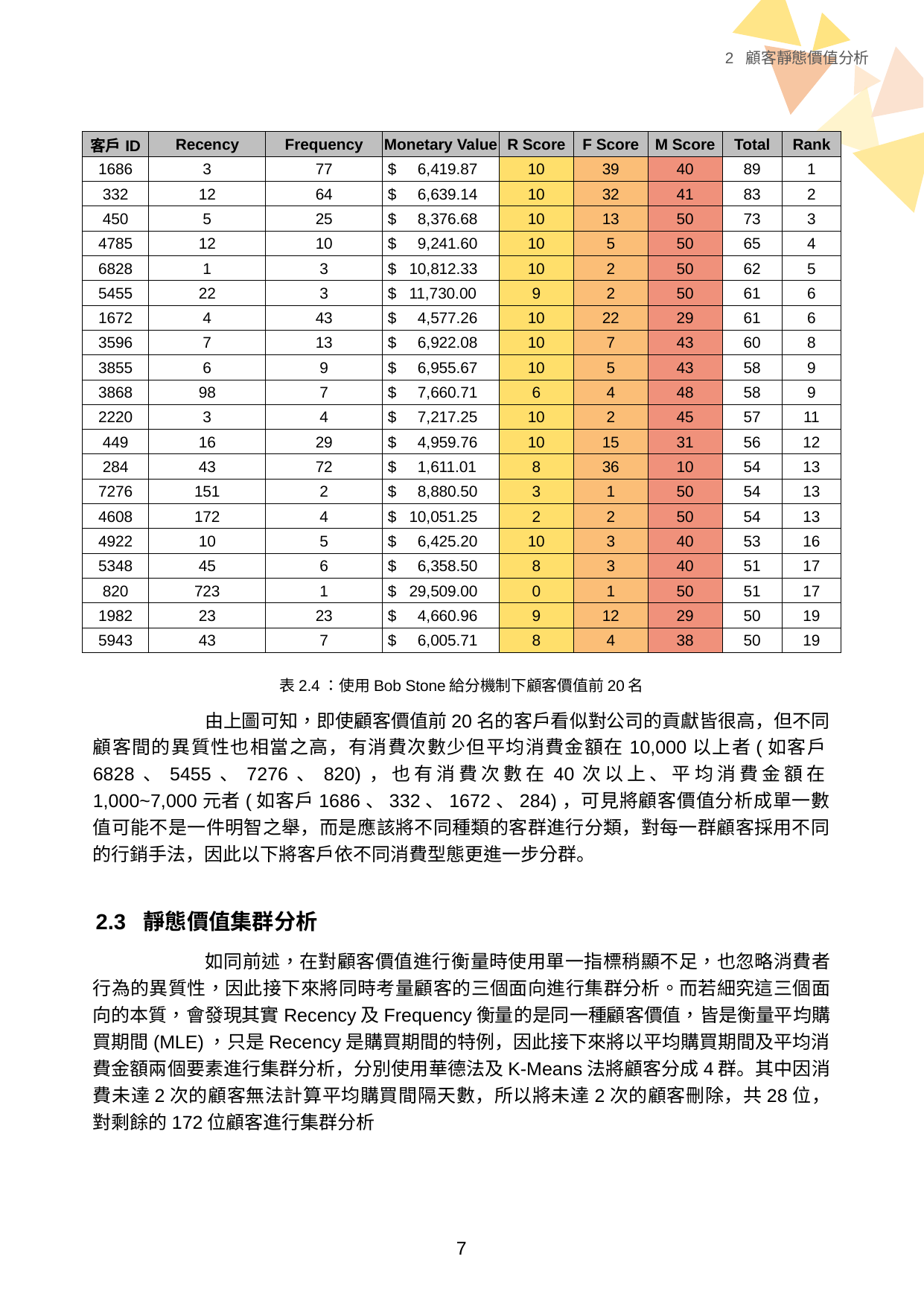

| 客戶ID | Recency | Frequency | Monetary Value | R Score | F Score | M Score | Total | Rank |
| --- | --- | --- | --- | --- | --- | --- | --- | --- |
| 1686 | 3 | 77 | $ 6,419.87 | 10 | 39 | 40 | 89 | 1 |
| 332 | 12 | 64 | $ 6,639.14 | 10 | 32 | 41 | 83 | 2 |
| 450 | 5 | 25 | $ 8,376.68 | 10 | 13 | 50 | 73 | 3 |
| 4785 | 12 | 10 | $ 9,241.60 | 10 | 5 | 50 | 65 | 4 |
| 6828 | 1 | 3 | $ 10,812.33 | 10 | 2 | 50 | 62 | 5 |
| 5455 | 22 | 3 | $ 11,730.00 | 9 | 2 | 50 | 61 | 6 |
| 1672 | 4 | 43 | $ 4,577.26 | 10 | 22 | 29 | 61 | 6 |
| 3596 | 7 | 13 | $ 6,922.08 | 10 | 7 | 43 | 60 | 8 |
| 3855 | 6 | 9 | $ 6,955.67 | 10 | 5 | 43 | 58 | 9 |
| 3868 | 98 | 7 | $ 7,660.71 | 6 | 4 | 48 | 58 | 9 |
| 2220 | 3 | 4 | $ 7,217.25 | 10 | 2 | 45 | 57 | 11 |
| 449 | 16 | 29 | $ 4,959.76 | 10 | 15 | 31 | 56 | 12 |
| 284 | 43 | 72 | $ 1,611.01 | 8 | 36 | 10 | 54 | 13 |
| 7276 | 151 | 2 | $ 8,880.50 | 3 | 1 | 50 | 54 | 13 |
| 4608 | 172 | 4 | $ 10,051.25 | 2 | 2 | 50 | 54 | 13 |
| 4922 | 10 | 5 | $ 6,425.20 | 10 | 3 | 40 | 53 | 16 |
| 5348 | 45 | 6 | $ 6,358.50 | 8 | 3 | 40 | 51 | 17 |
| 820 | 723 | 1 | $ 29,509.00 | 0 | 1 | 50 | 51 | 17 |
| 1982 | 23 | 23 | $ 4,660.96 | 9 | 12 | 29 | 50 | 19 |
| 5943 | 43 | 7 | $ 6,005.71 | 8 | 4 | 38 | 50 | 19 |
表2.4：使用Bob Stone給分機制下顧客價值前20名
	由上圖可知，即使顧客價值前20名的客戶看似對公司的貢獻皆很高，但不同顧客間的異質性也相當之高，有消費次數少但平均消費金額在10,000以上者(如客戶6828、5455、7276、820)，也有消費次數在40次以上、平均消費金額在1,000~7,000元者(如客戶1686、332、1672、284)，可見將顧客價值分析成單一數值可能不是一件明智之舉，而是應該將不同種類的客群進行分類，對每一群顧客採用不同的行銷手法，因此以下將客戶依不同消費型態更進一步分群。
2.3  靜態價值集群分析
	如同前述，在對顧客價值進行衡量時使用單一指標稍顯不足，也忽略消費者行為的異質性，因此接下來將同時考量顧客的三個面向進行集群分析。而若細究這三個面向的本質，會發現其實Recency及Frequency衡量的是同一種顧客價值，皆是衡量平均購買期間(MLE)，只是Recency是購買期間的特例，因此接下來將以平均購買期間及平均消費金額兩個要素進行集群分析，分別使用華德法及K-Means法將顧客分成4群。其中因消費未達2次的顧客無法計算平均購買間隔天數，所以將未達2次的顧客刪除，共28位，對剩餘的172位顧客進行集群分析
7